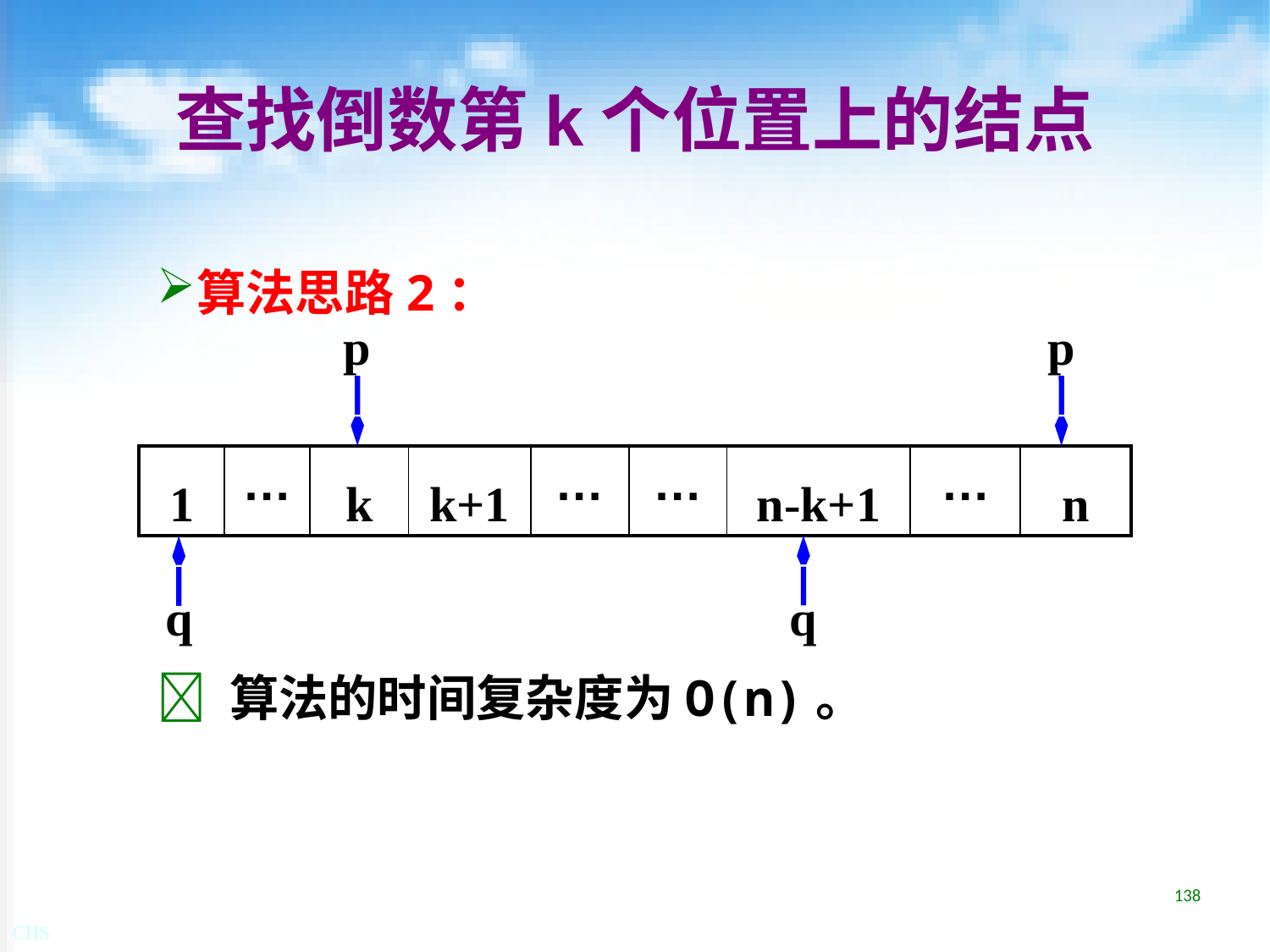

# 查找倒数第k个位置上的结点
算法思路2：

⇒ 算法的时间复杂度为O(n)。
p

p

| 1 | … | k | k+1 | … | … | n-k+1 | … | n |
| --- | --- | --- | --- | --- | --- | --- | --- | --- |

q

q
138